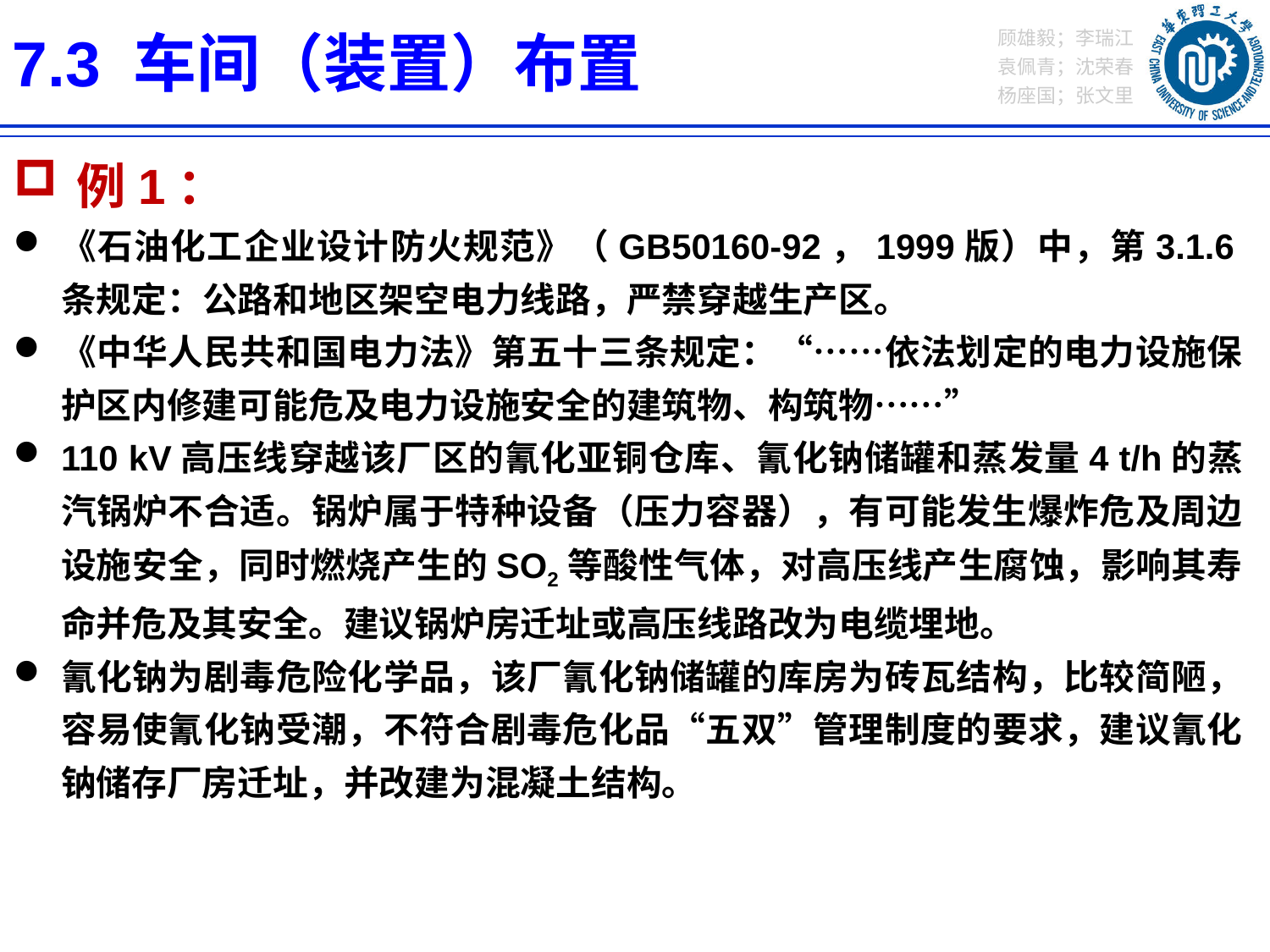

7.3 车间（装置）布置
例1：
《石油化工企业设计防火规范》（GB50160-92，1999版）中，第3.1.6条规定：公路和地区架空电力线路，严禁穿越生产区。
《中华人民共和国电力法》第五十三条规定：“……依法划定的电力设施保护区内修建可能危及电力设施安全的建筑物、构筑物……”
110 kV高压线穿越该厂区的氰化亚铜仓库、氰化钠储罐和蒸发量4 t/h的蒸汽锅炉不合适。锅炉属于特种设备（压力容器），有可能发生爆炸危及周边设施安全，同时燃烧产生的SO2等酸性气体，对高压线产生腐蚀，影响其寿命并危及其安全。建议锅炉房迁址或高压线路改为电缆埋地。
氰化钠为剧毒危险化学品，该厂氰化钠储罐的库房为砖瓦结构，比较简陋，容易使氰化钠受潮，不符合剧毒危化品“五双”管理制度的要求，建议氰化钠储存厂房迁址，并改建为混凝土结构。